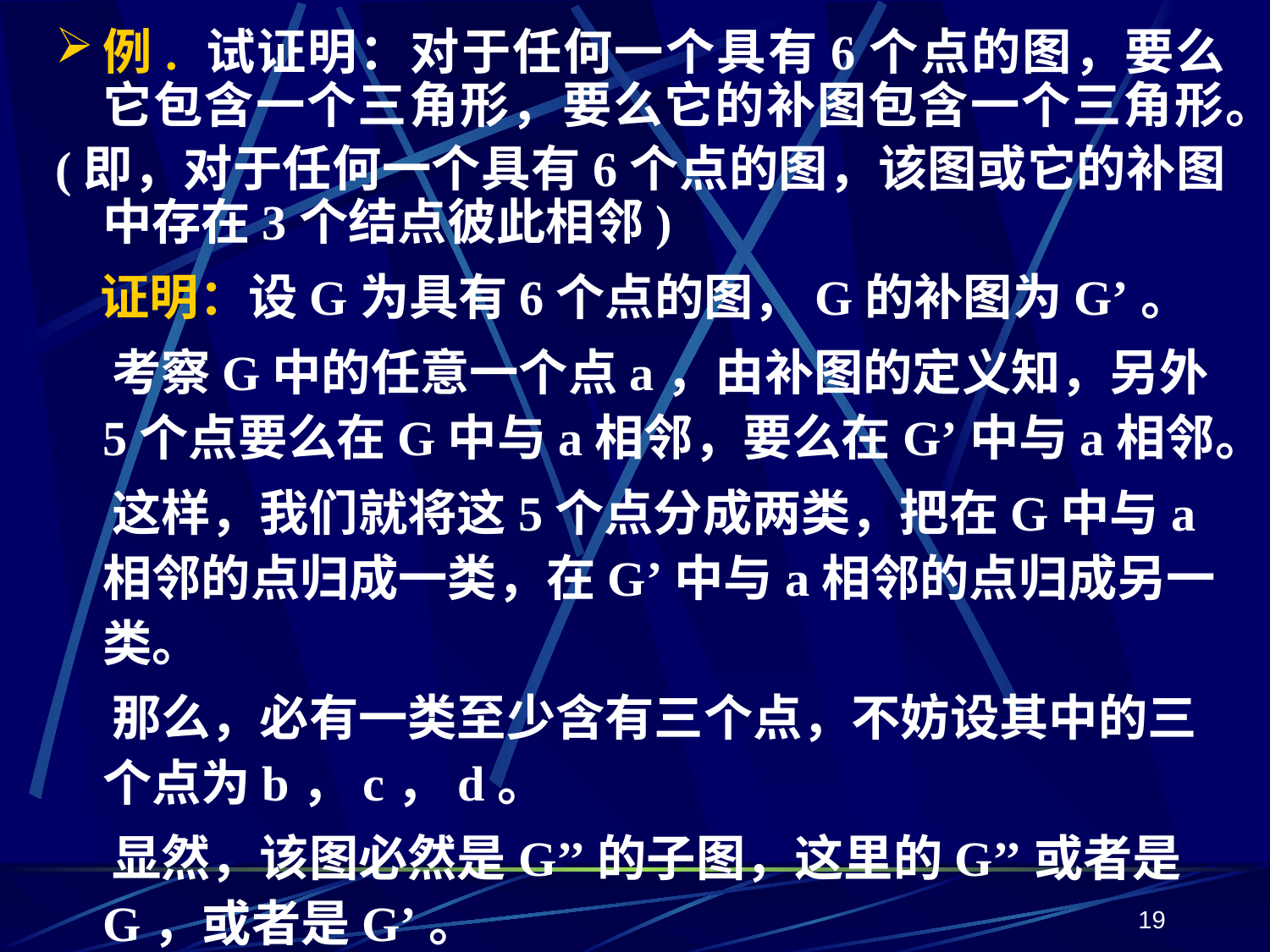

例. 试证明：对于任何一个具有6个点的图，要么它包含一个三角形，要么它的补图包含一个三角形。
(即，对于任何一个具有6个点的图，该图或它的补图中存在3个结点彼此相邻)
   证明：设G为具有6个点的图，G的补图为G’。
    考察G中的任意一个点a，由补图的定义知，另外5个点要么在G中与a相邻，要么在G’中与a相邻。
    这样，我们就将这5个点分成两类，把在G中与a相邻的点归成一类，在G’中与a相邻的点归成另一类。
    那么，必有一类至少含有三个点，不妨设其中的三个点为b，c，d。
    显然，该图必然是G’’的子图，这里的G’’或者是G，或者是G’。
19